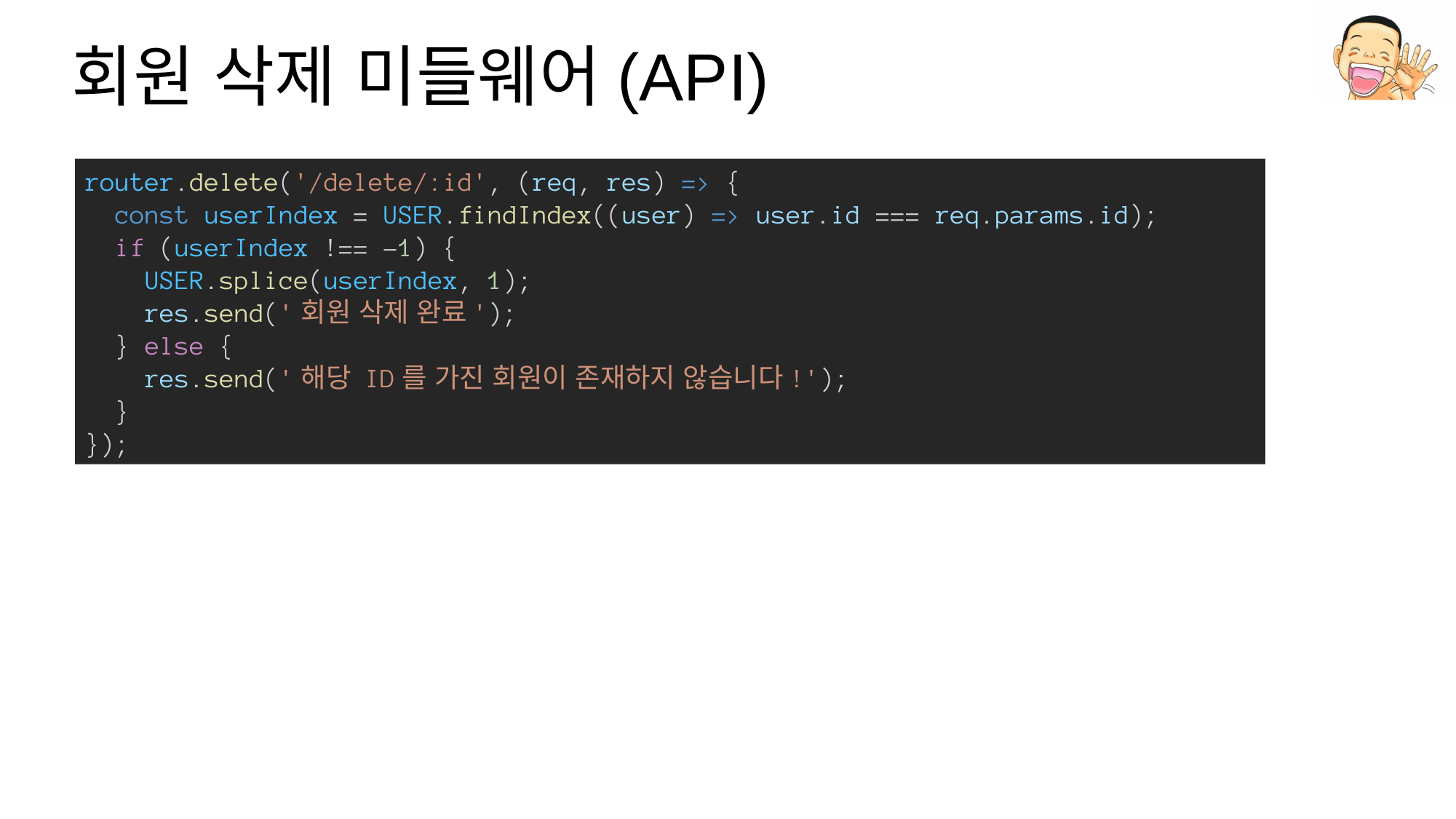

# 회원 삭제 미들웨어(API)
router.delete('/delete/:id', (req, res) => {
  const userIndex = USER.findIndex((user) => user.id === req.params.id);
  if (userIndex !== -1) {
    USER.splice(userIndex, 1);
    res.send('회원 삭제 완료');
  } else {
    res.send('해당 ID를 가진 회원이 존재하지 않습니다!');
  }
});